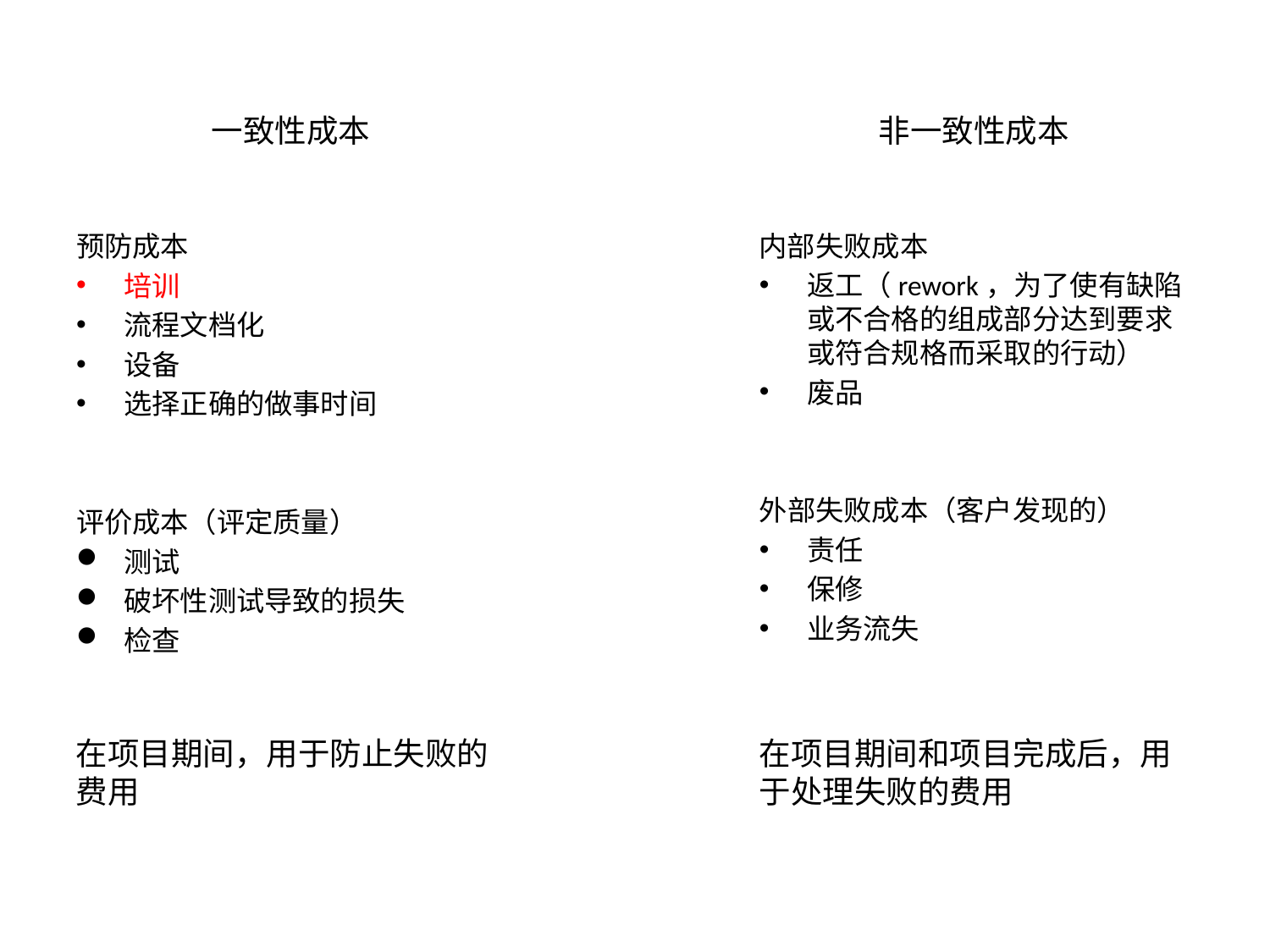

一致性成本
非一致性成本
预防成本
培训
流程文档化
设备
选择正确的做事时间

评价成本（评定质量）
测试
破坏性测试导致的损失
检查
内部失败成本
返工（rework，为了使有缺陷或不合格的组成部分达到要求或符合规格而采取的行动）
废品

外部失败成本（客户发现的）
责任
保修
业务流失
在项目期间，用于防止失败的费用
在项目期间和项目完成后，用于处理失败的费用